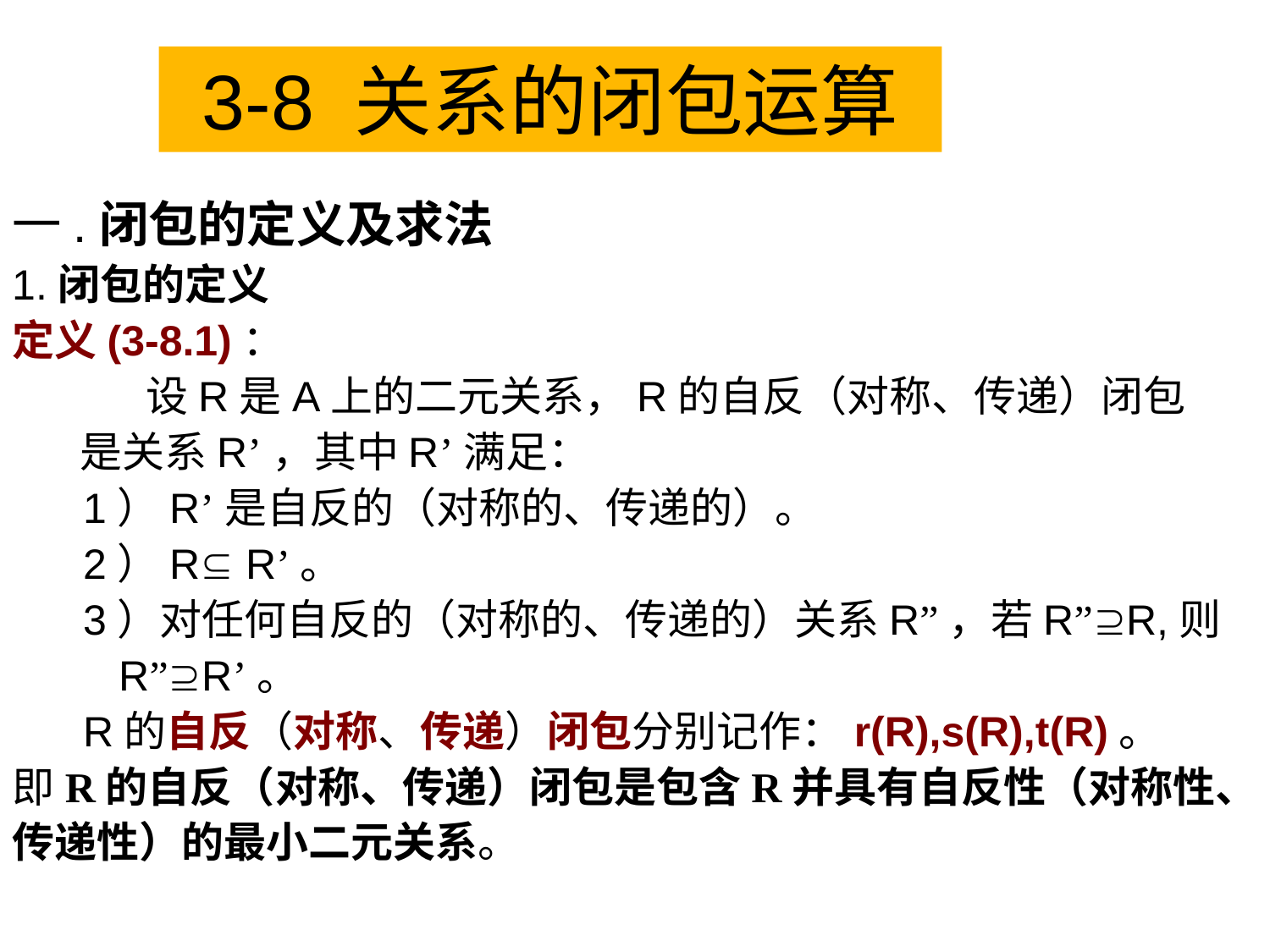

3-8 关系的闭包运算
一.闭包的定义及求法
1.闭包的定义
定义(3-8.1)：
             设R是A上的二元关系，R的自反（对称、传递）闭包
      是关系R’，其中R’满足：
      1）R’是自反的（对称的、传递的）。
      2）R⊆ R’。
      3）对任何自反的（对称的、传递的）关系R”，若R”⊇R,则
         R”⊇R’。
      R的自反（对称、传递）闭包分别记作：r(R),s(R),t(R)。
即R的自反（对称、传递）闭包是包含R并具有自反性（对称性、传递性）的最小二元关系。